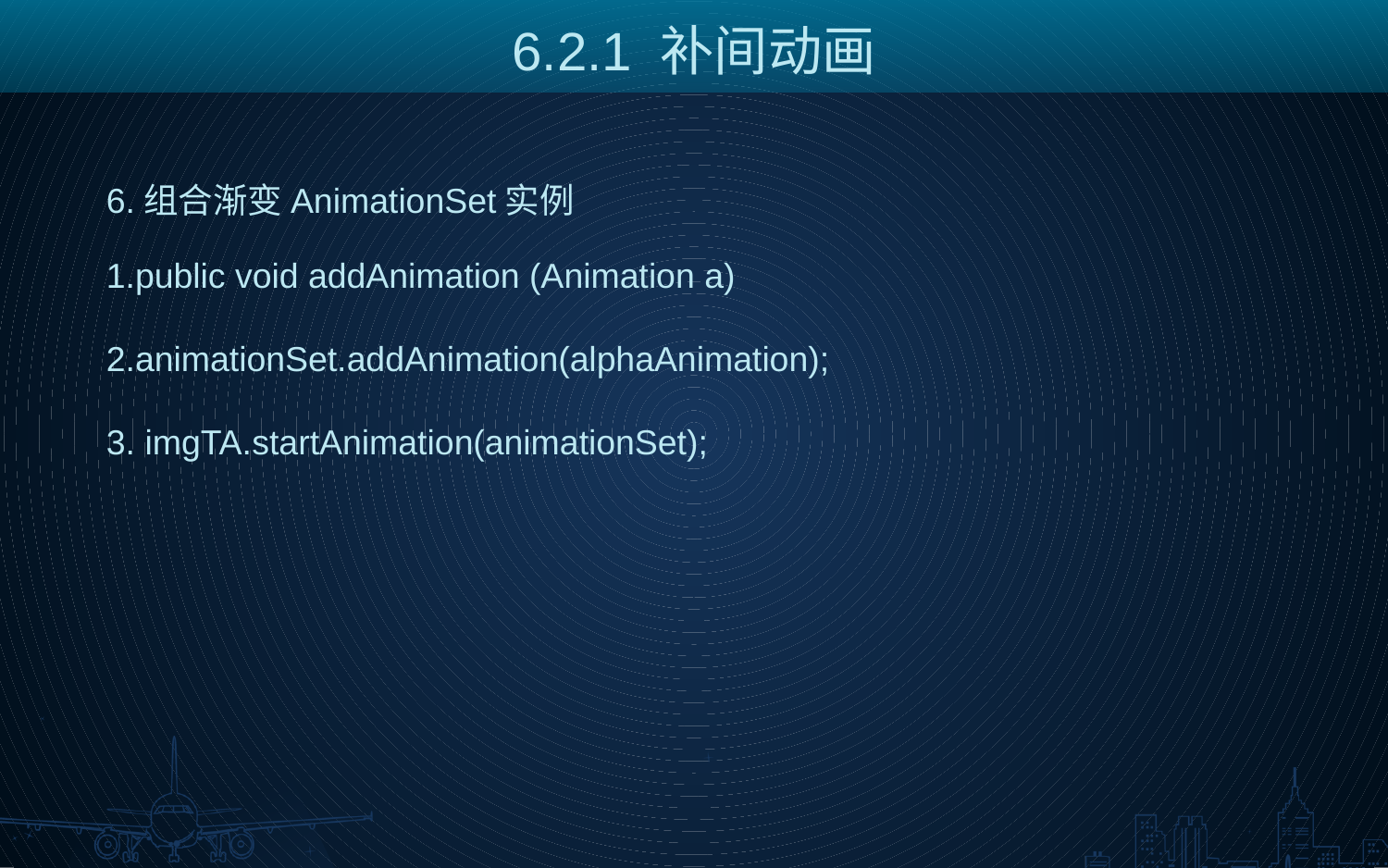

6.2.1 补间动画
6.组合渐变AnimationSet实例
1.public void addAnimation (Animation a)

2.animationSet.addAnimation(alphaAnimation);

3. imgTA.startAnimation(animationSet);